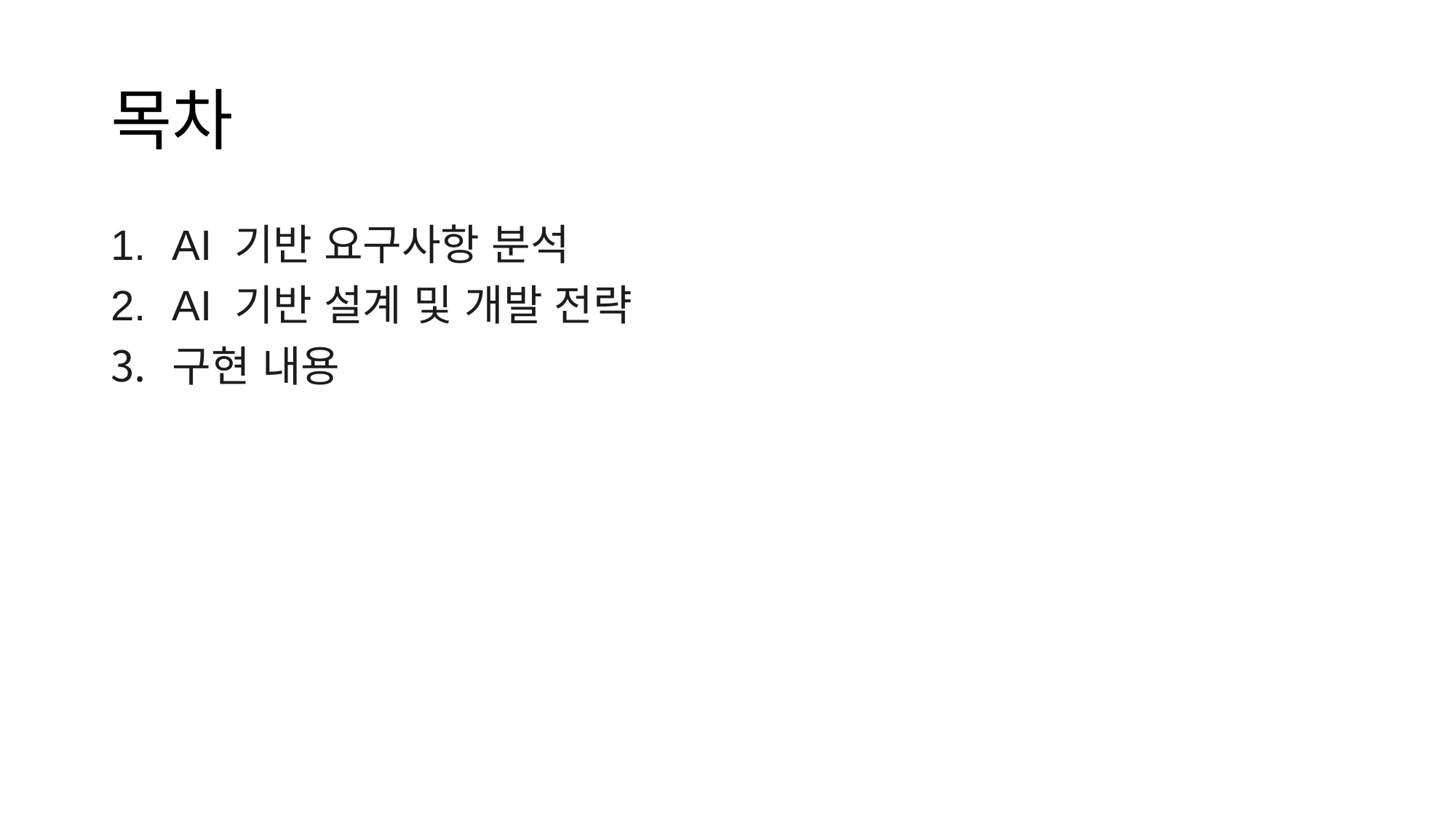

# 목차
AI 기반 요구사항 분석
AI 기반 설계 및 개발 전략
구현 내용